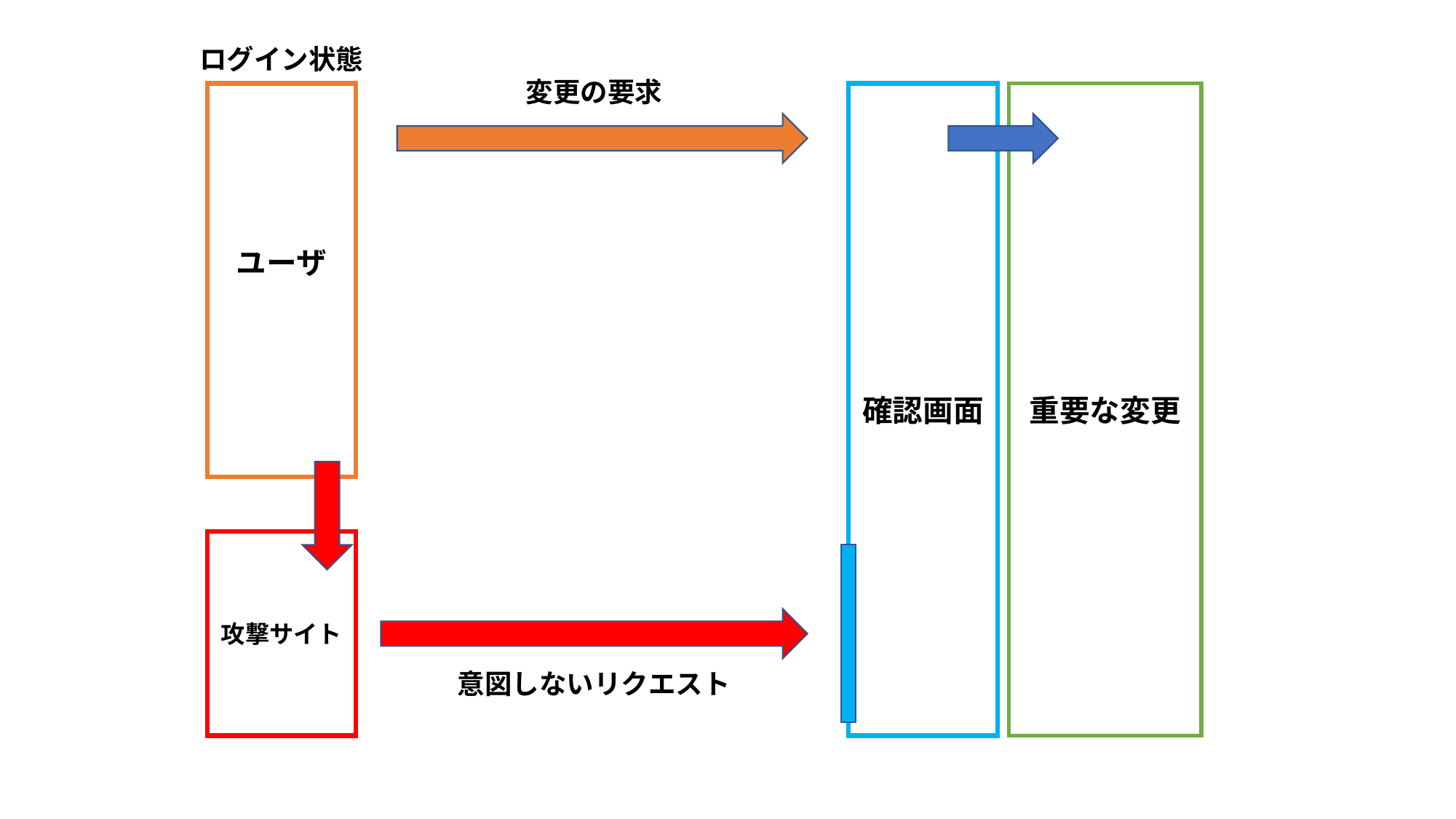

ログイン状態
変更の要求
ユーザ

確認画面
重要な変更

攻撃サイト

意図しないリクエスト